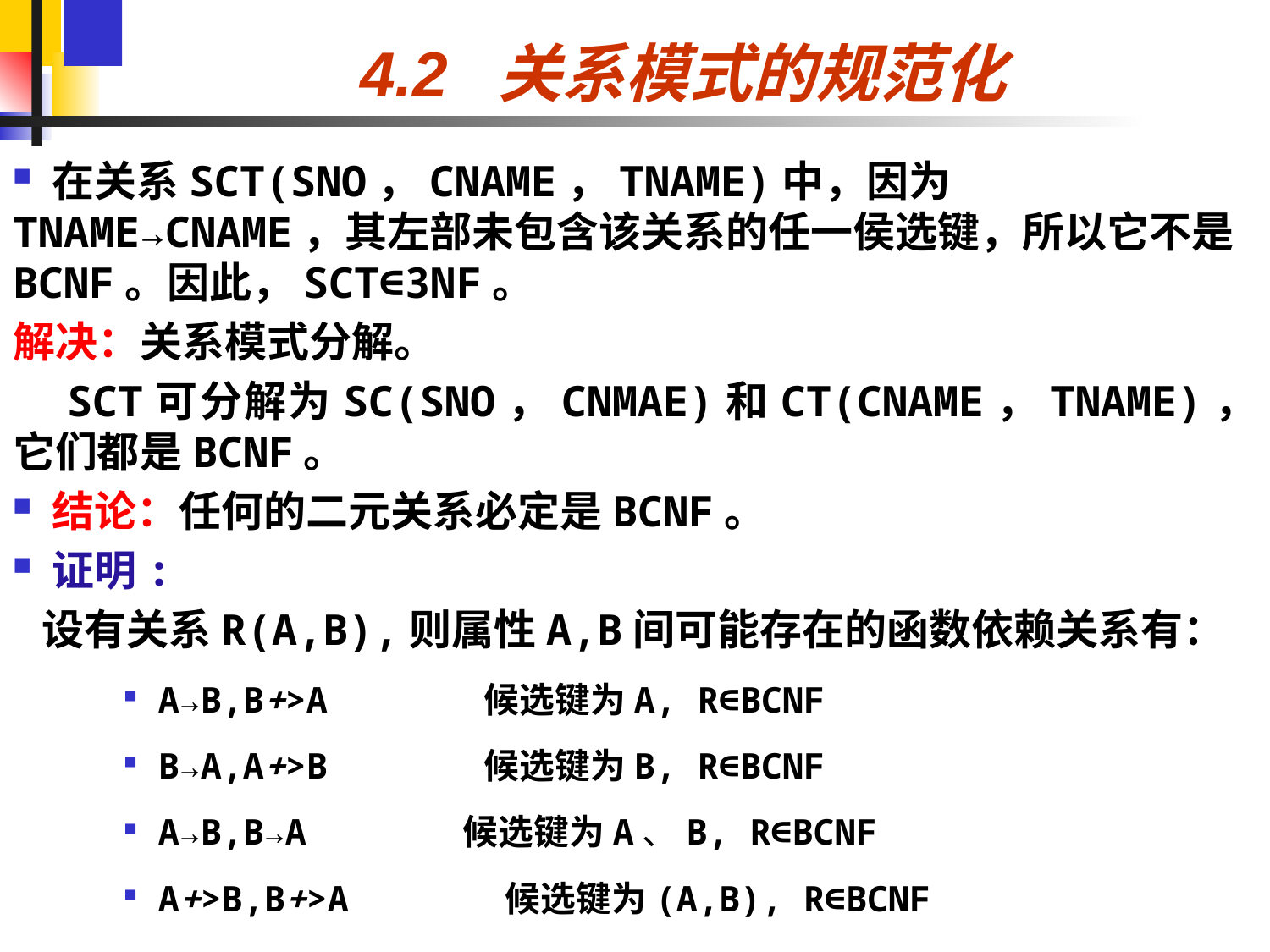

# 4.2  关系模式的规范化
 在关系SCT(SNO，CNAME，TNAME)中，因为TNAME→CNAME，其左部未包含该关系的任一侯选键，所以它不是BCNF。因此，SCT∈3NF。
解决：关系模式分解。
  SCT可分解为SC(SNO，CNMAE)和CT(CNAME，TNAME)，它们都是BCNF。
 结论：任何的二元关系必定是BCNF。
 证明:
  设有关系R(A,B),则属性A,B间可能存在的函数依赖关系有：
 A→B,B+>A       候选键为A, R∈BCNF
 B→A,A+>B       候选键为B, R∈BCNF
 A→B,B→A       候选键为A、B, R∈BCNF
 A+>B,B+>A       候选键为(A,B), R∈BCNF